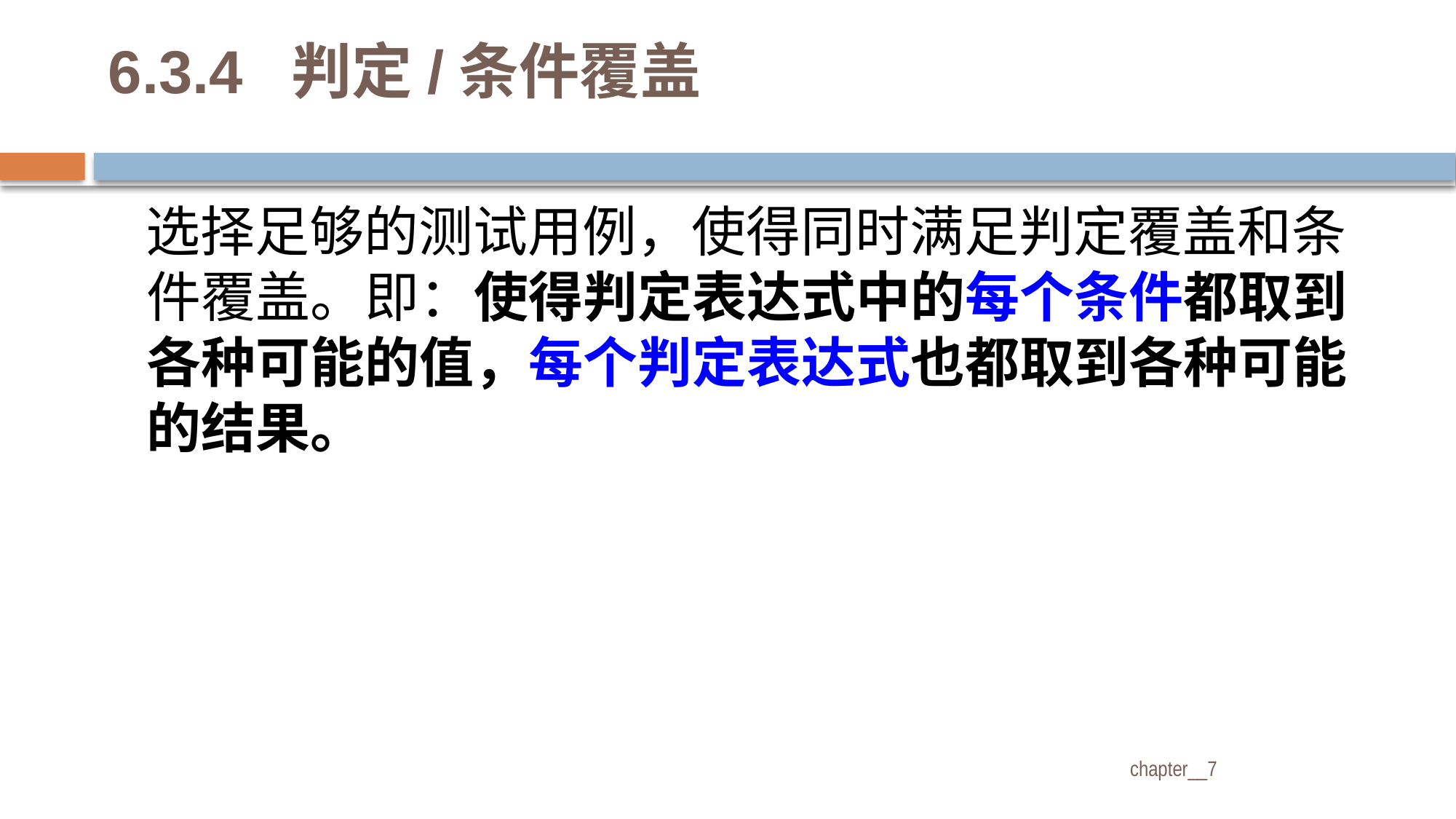

# 6.3.4  判定/条件覆盖
  选择足够的测试用例，使得同时满足判定覆盖和条件覆盖。即：使得判定表达式中的每个条件都取到各种可能的值，每个判定表达式也都取到各种可能的结果。

22
 chapter__7